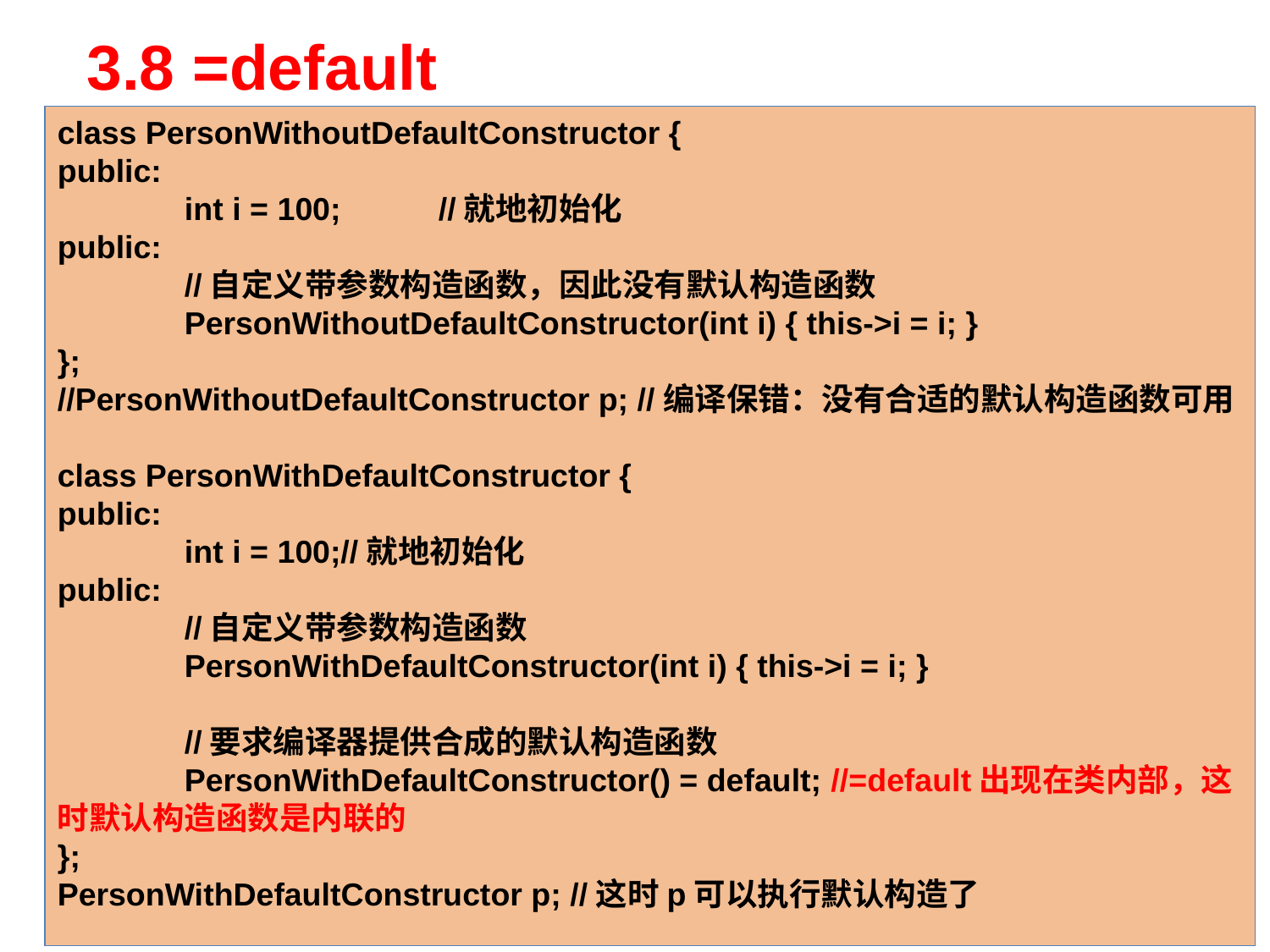

# 3.8 =default
class PersonWithoutDefaultConstructor {
public:
	int i = 100;	//就地初始化
public:
	//自定义带参数构造函数，因此没有默认构造函数
	PersonWithoutDefaultConstructor(int i) { this->i = i; }
};
//PersonWithoutDefaultConstructor p; //编译保错：没有合适的默认构造函数可用

class PersonWithDefaultConstructor {
public:
	int i = 100;//就地初始化
public:
	//自定义带参数构造函数
	PersonWithDefaultConstructor(int i) { this->i = i; }

	//要求编译器提供合成的默认构造函数
	PersonWithDefaultConstructor() = default; //=default出现在类内部，这时默认构造函数是内联的
};
PersonWithDefaultConstructor p; //这时p可以执行默认构造了